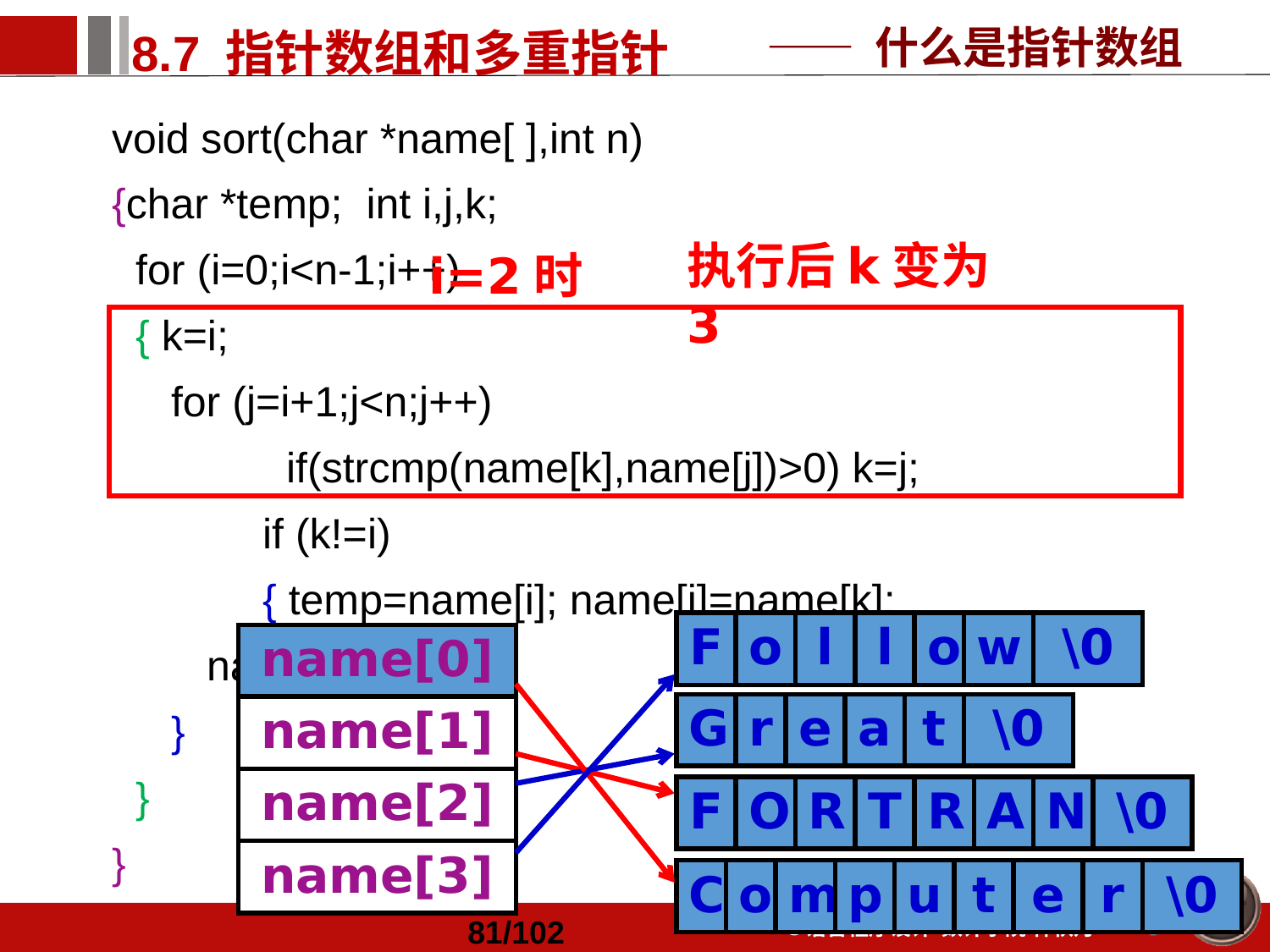

—— 什么是指针数组
void sort(char *name[ ],int n)
{char *temp;  int i,j,k;
  for (i=0;i<n-1;i++)
  { k=i;
     for (j=i+1;j<n;j++)
	    if(strcmp(name[k],name[j])>0) k=j;
	  if (k!=i)
	  { temp=name[i]; name[i]=name[k];
        name[k]=temp;
     }
  }
}

执行后k变为3
i=2时

| F | o | l | l | o | w | \0 |
| --- | --- | --- | --- | --- | --- | --- |
| name[0] |
| --- |
| name[1] |
| name[2] |
| name[3] |
| G | r | e | a | t | \0 |
| --- | --- | --- | --- | --- | --- |
| F | O | R | T | R | A | N | \0 |
| --- | --- | --- | --- | --- | --- | --- | --- |
| C | o | m | p | u | t | e | r | \0 |
| --- | --- | --- | --- | --- | --- | --- | --- | --- |